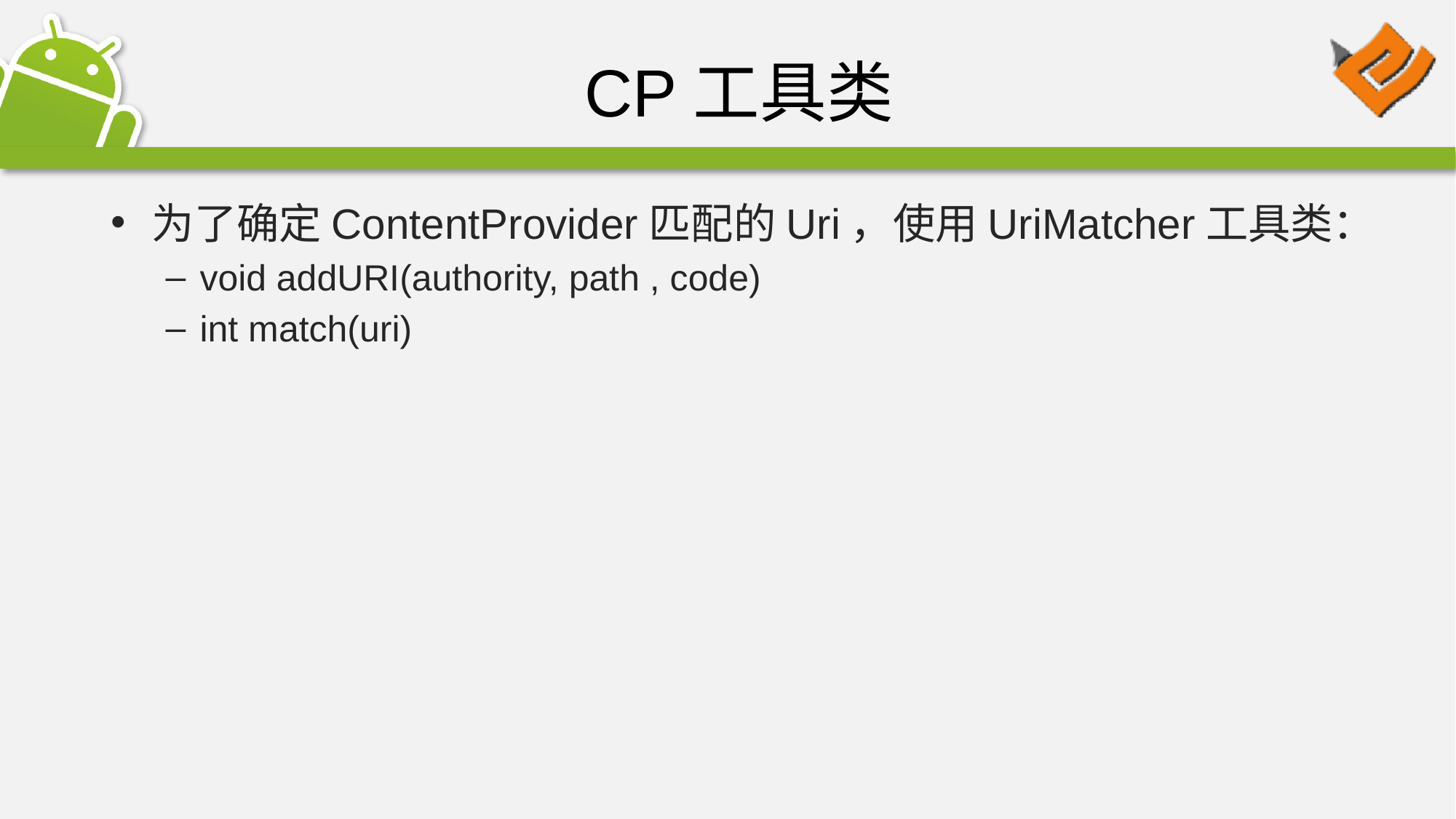

# CP工具类
为了确定ContentProvider匹配的Uri，使用UriMatcher工具类：
void addURI(authority, path , code)
int match(uri)